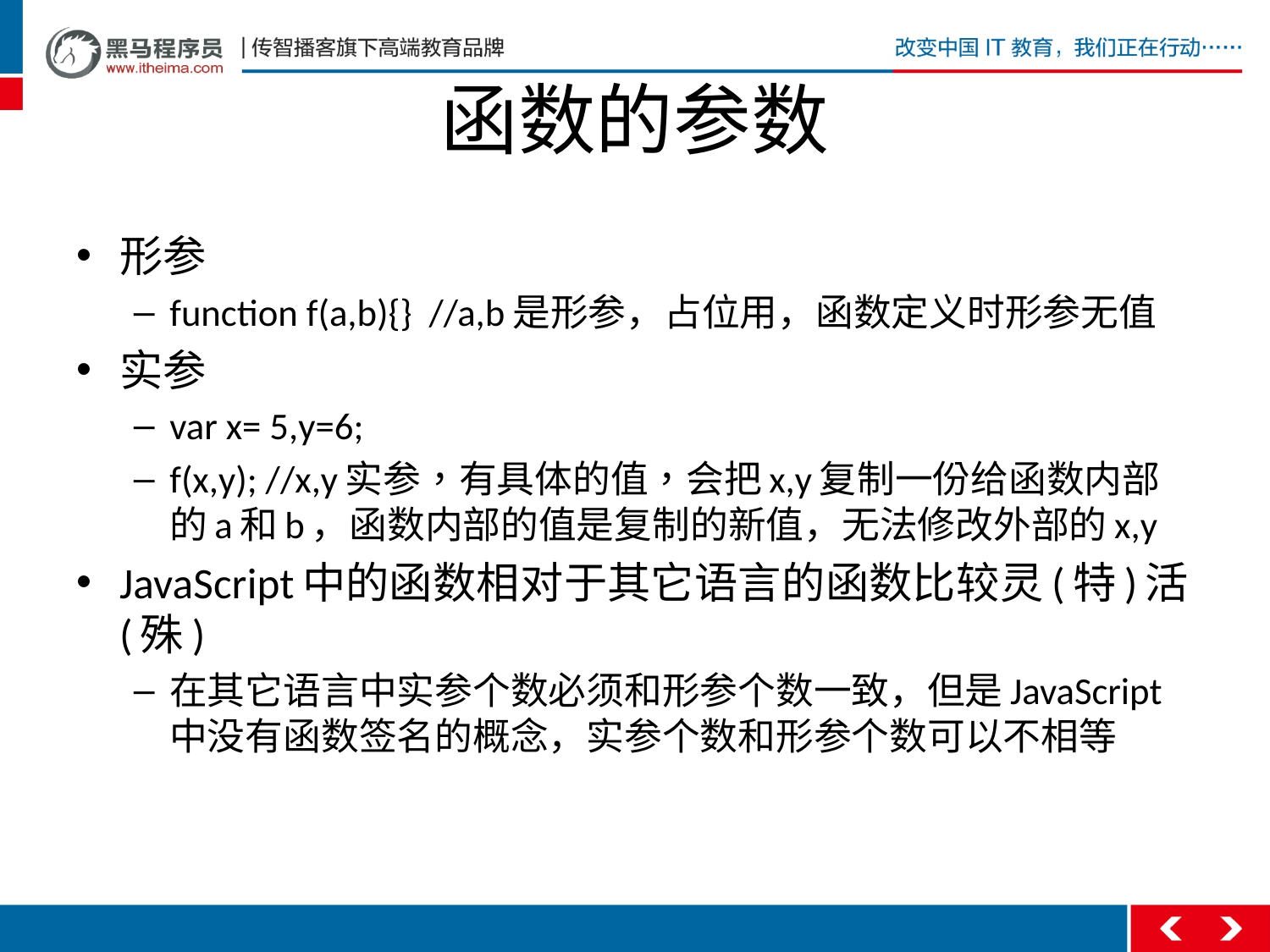

# 函数的参数
形参
function f(a,b){}  //a,b是形参，占位用，函数定义时形参无值
实参
var x= 5,y=6;
f(x,y); //x,y实参，有具体的值，会把x,y复制一份给函数内部的a和b，函数内部的值是复制的新值，无法修改外部的x,y
JavaScript中的函数相对于其它语言的函数比较灵(特)活(殊)
在其它语言中实参个数必须和形参个数一致，但是JavaScript中没有函数签名的概念，实参个数和形参个数可以不相等